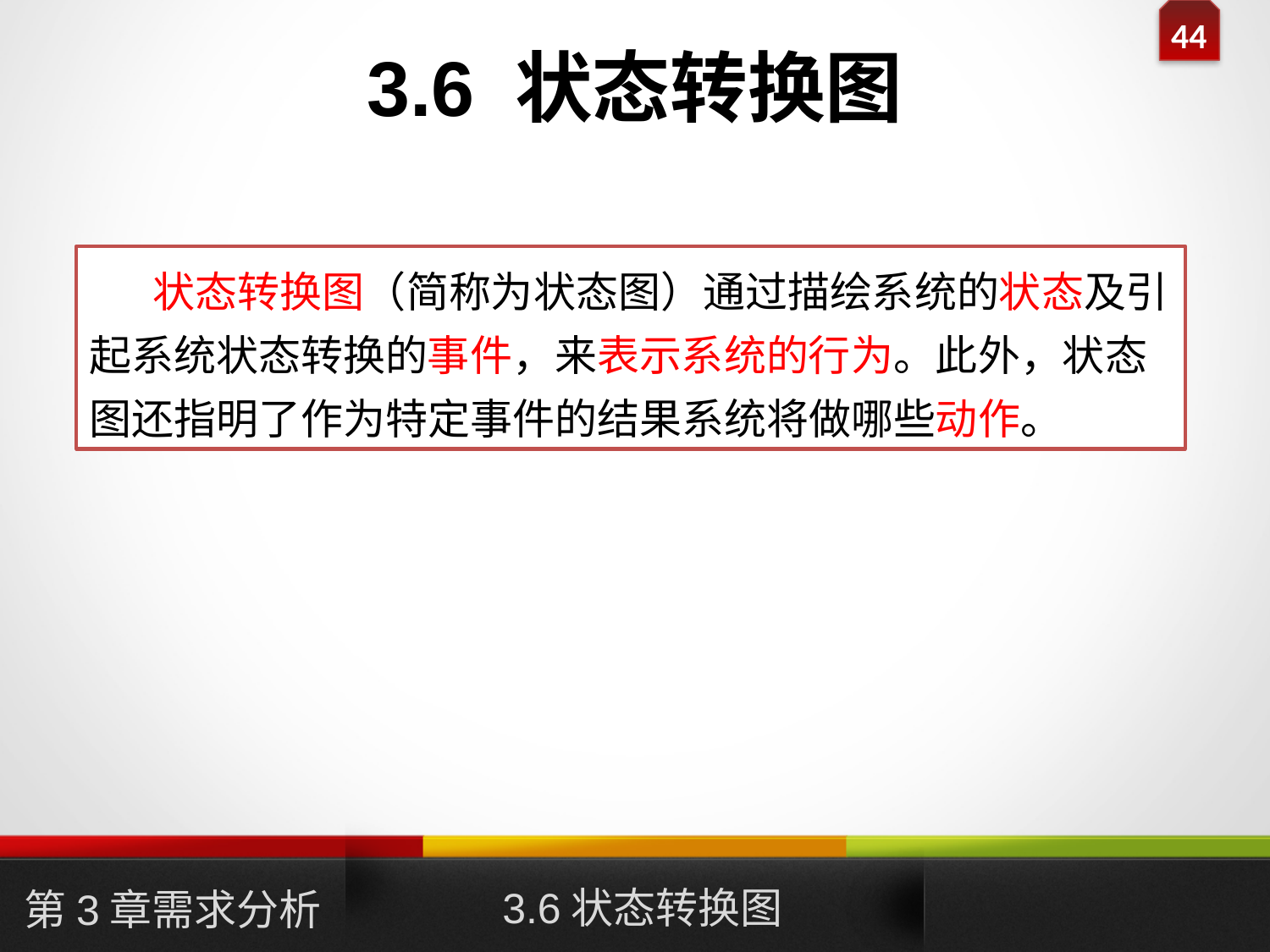

# 3.6 状态转换图
状态转换图（简称为状态图）通过描绘系统的状态及引起系统状态转换的事件，来表示系统的行为。此外，状态图还指明了作为特定事件的结果系统将做哪些动作。
3.6状态转换图
第3章需求分析